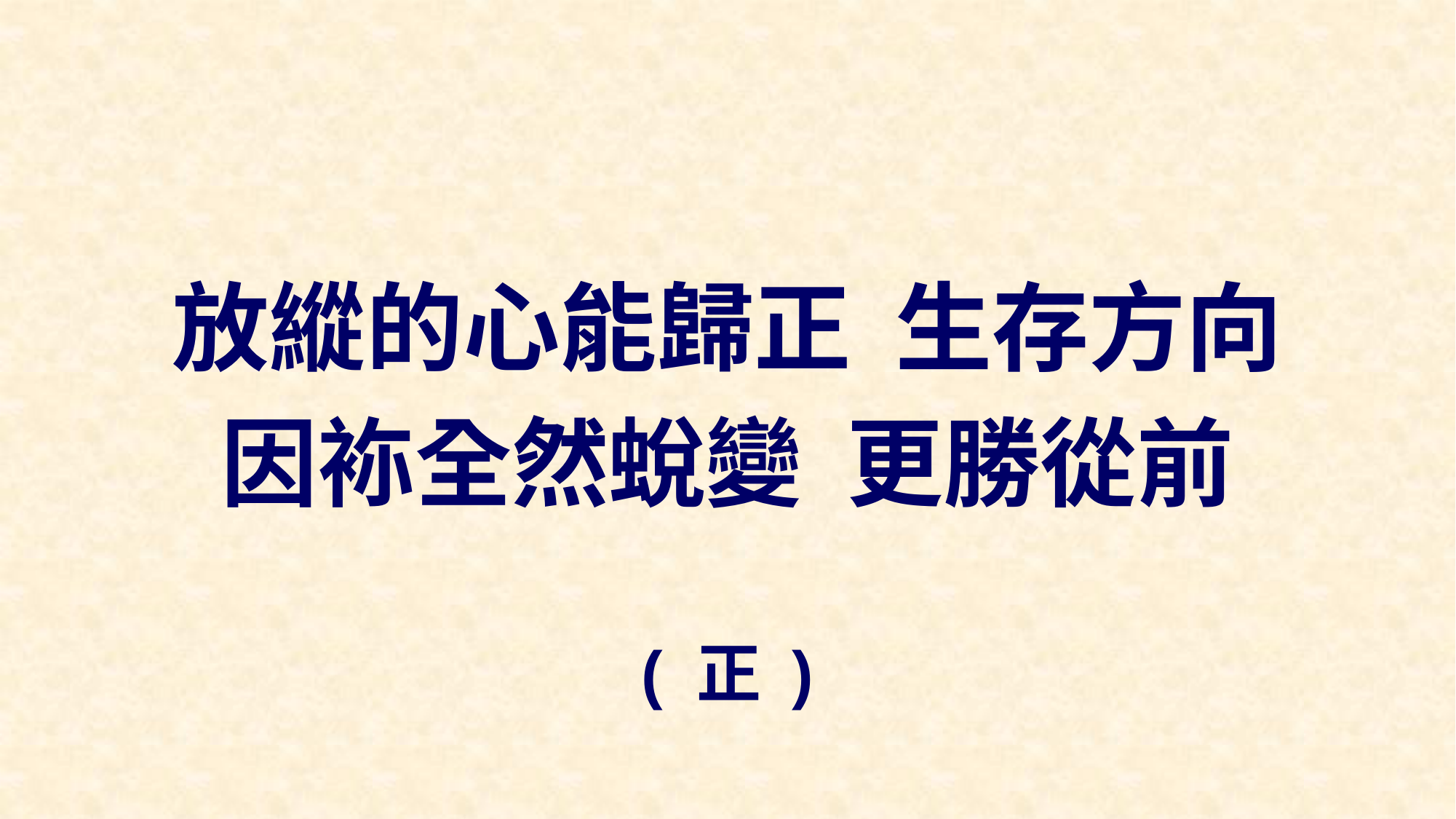

放縱的心能歸正  生存方向
因袮全然蛻變  更勝從前
( 正 )